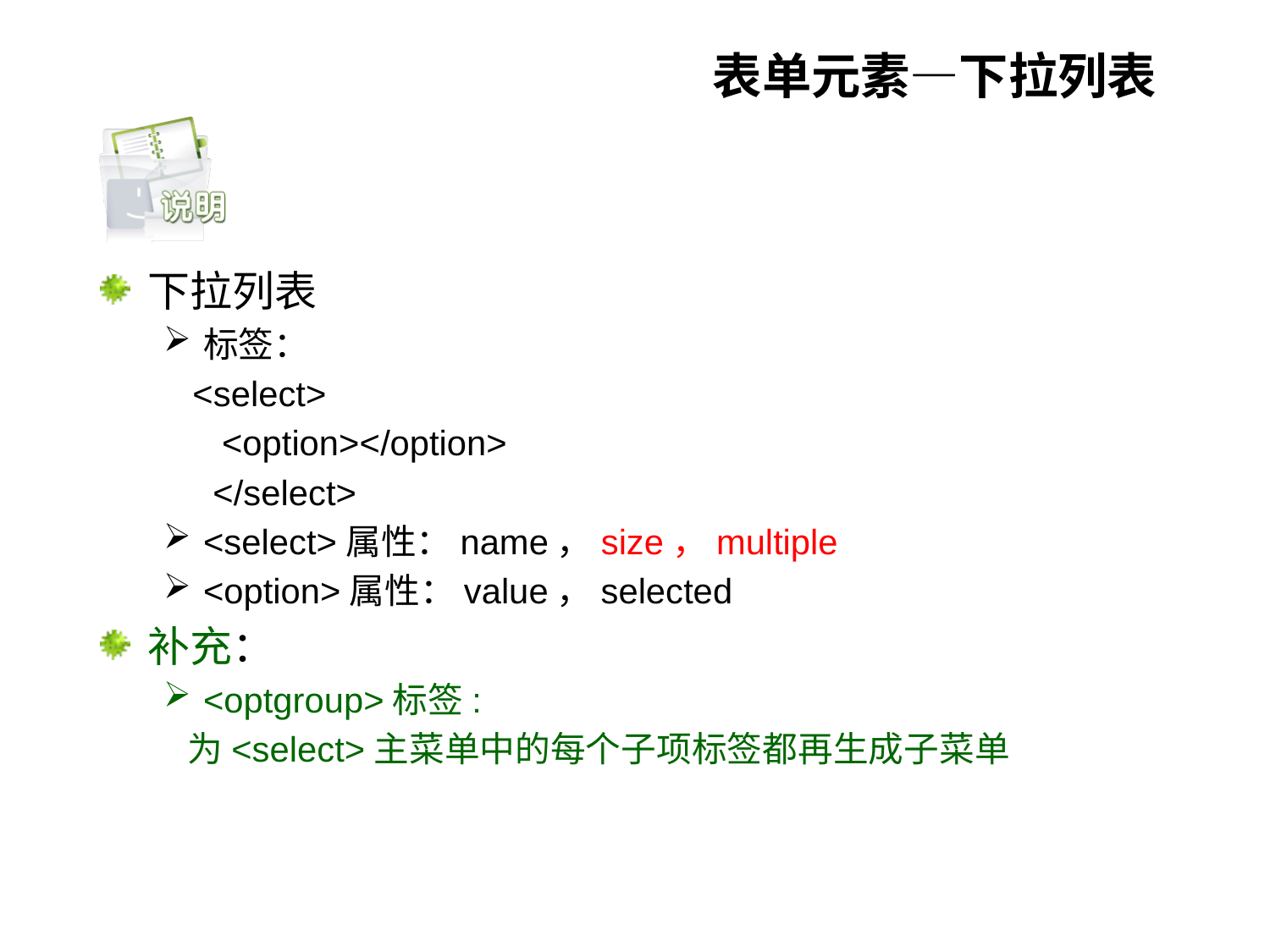

# 表单元素—下拉列表
下拉列表
标签：
   <select>
      <option></option>
	 </select>
<select>属性：name，size，multiple
<option>属性：value，selected
补充：
<optgroup>标签:
  为<select>主菜单中的每个子项标签都再生成子菜单